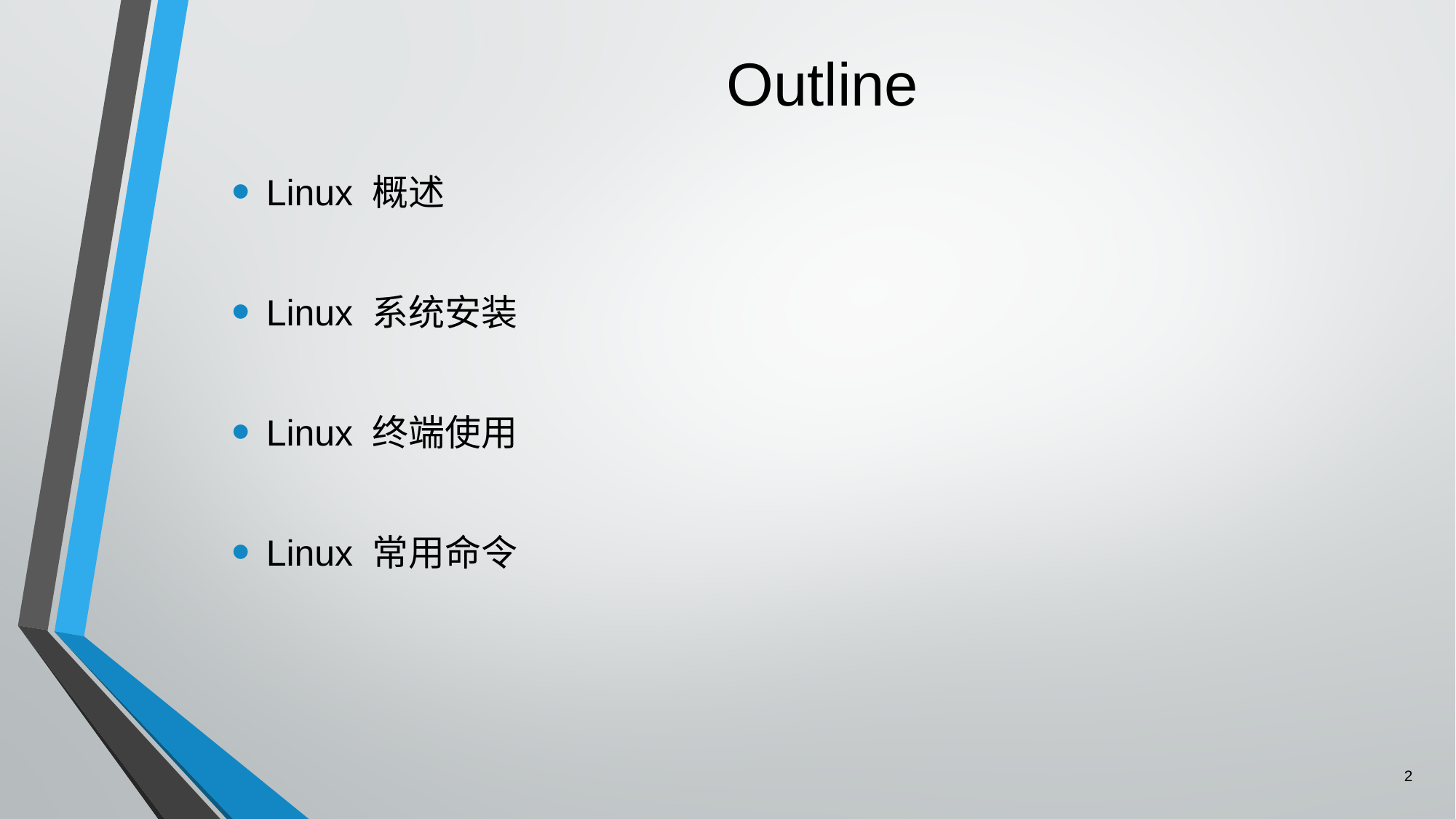

# Outline
Linux 概述

Linux 系统安装

Linux 终端使用

Linux 常用命令
2